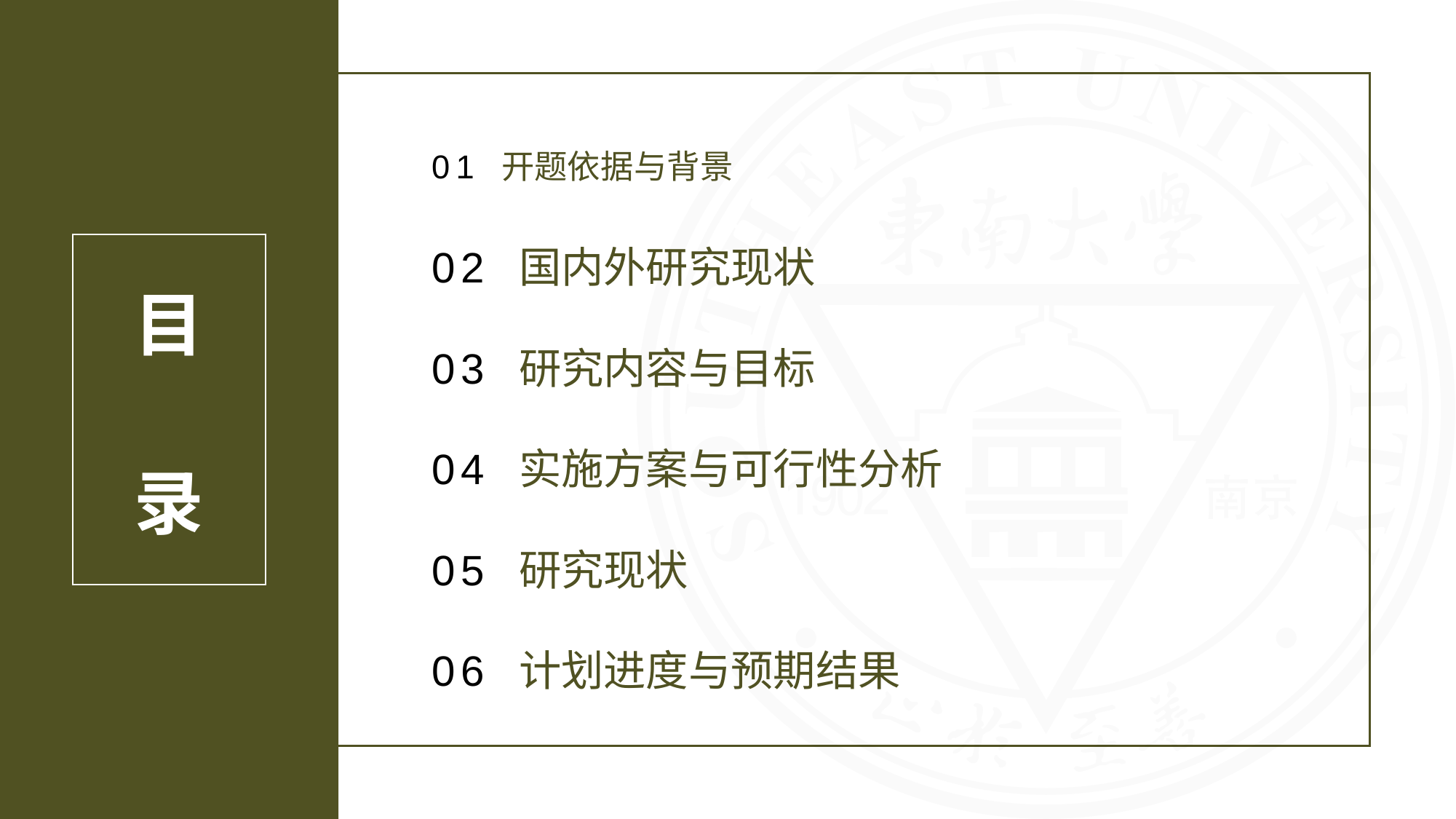

01 开题依据与背景
02 国内外研究现状
03 研究内容与目标
04 实施方案与可行性分析
05 研究现状
06 计划进度与预期结果